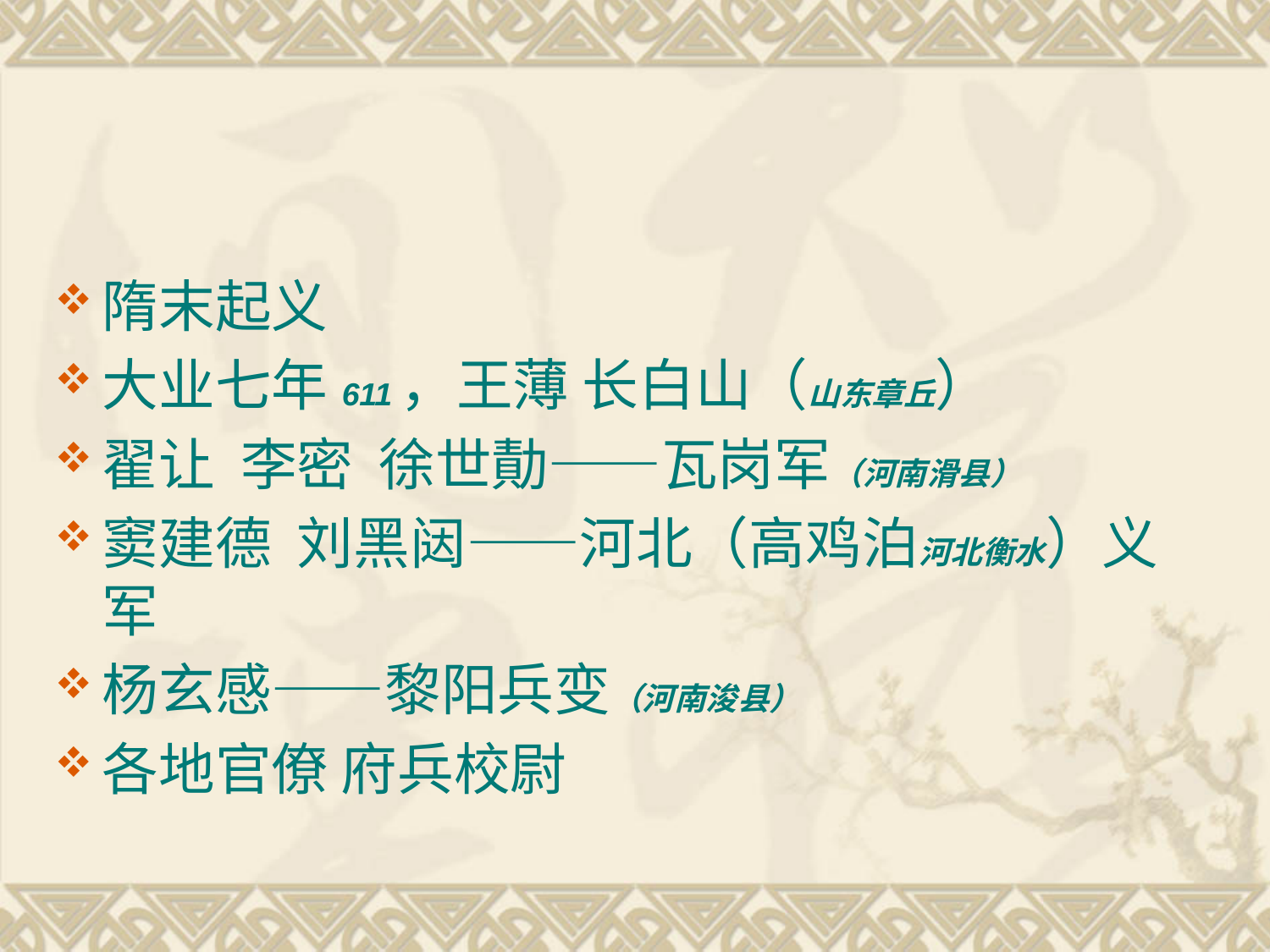

#
隋末起义
大业七年611，王薄 长白山（山东章丘）
翟让  李密  徐世勣——瓦岗军（河南滑县）
窦建德  刘黑闼——河北（高鸡泊河北衡水）义军
杨玄感——黎阳兵变（河南浚县）
各地官僚 府兵校尉